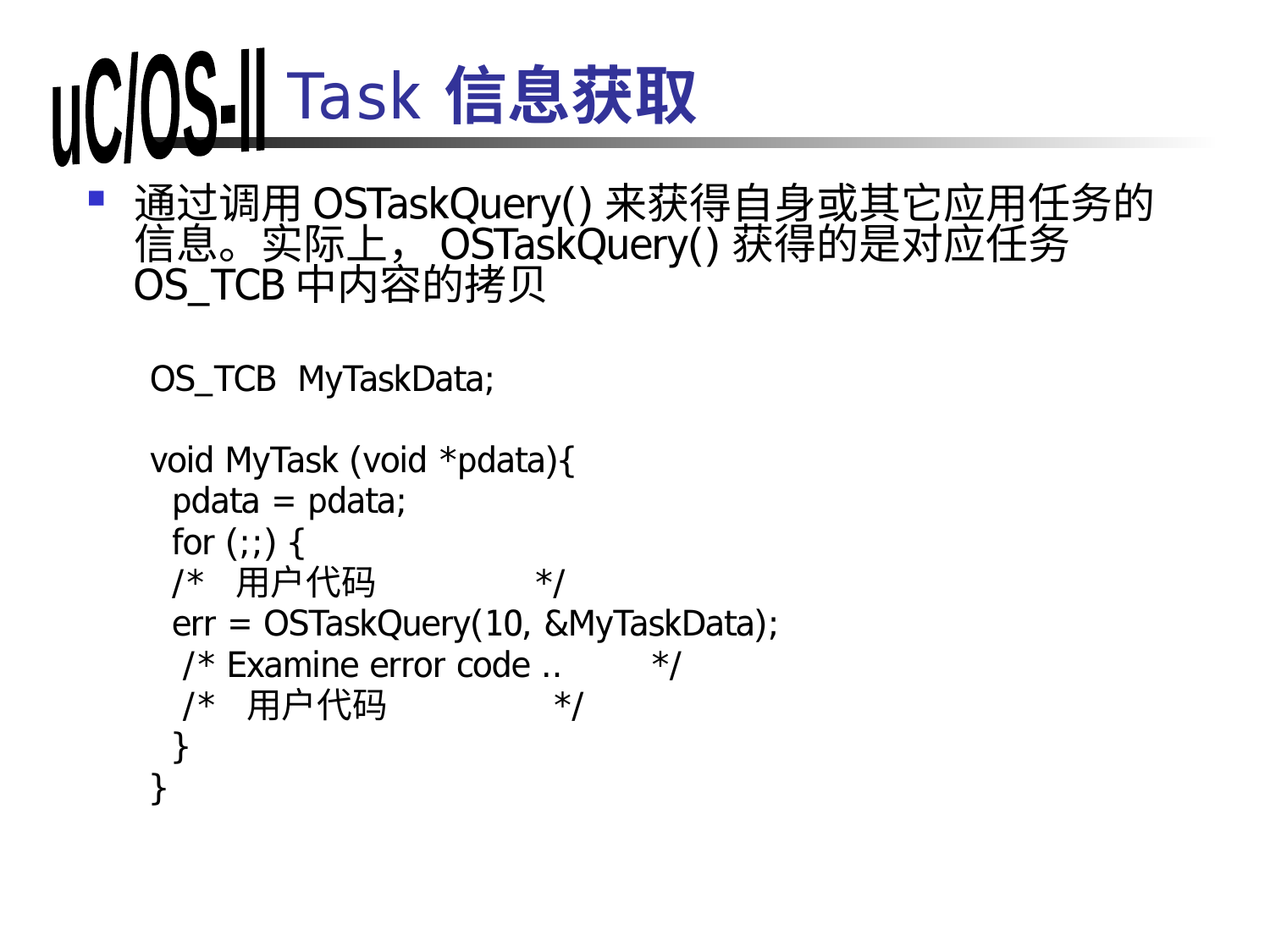

# Task信息获取
通过调用OSTaskQuery()来获得自身或其它应用任务的信息。实际上，OSTaskQuery()获得的是对应任务OS_TCB中内容的拷贝

OS_TCB  MyTaskData;

void MyTask (void *pdata){
  pdata = pdata;
  for (;;) {
  /*  用户代码                   */
  err = OSTaskQuery(10, &MyTaskData);
   /* Examine error code ..        */
   /*  用户代码                    */
  }
}